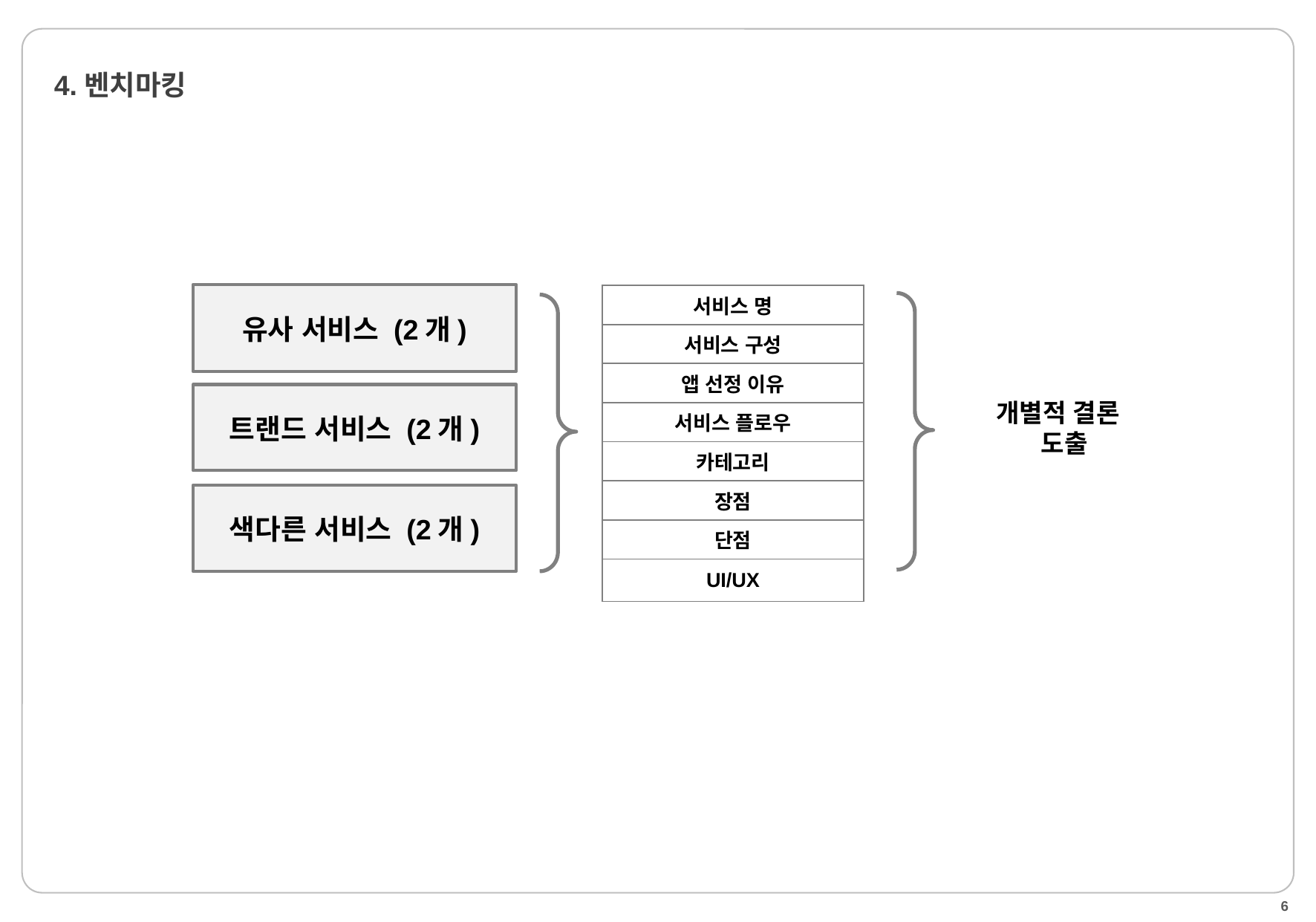

# 4.벤치마킹

유사 서비스 (2개)
| 서비스 명 |
| --- |
| 서비스 구성 |
| 앱 선정 이유 |
| 서비스 플로우 |
| 카테고리 |
| 장점 |
| 단점 |
| UI/UX |

트랜드 서비스 (2개)

개별적 결론
 도출

색다른 서비스 (2개)
6